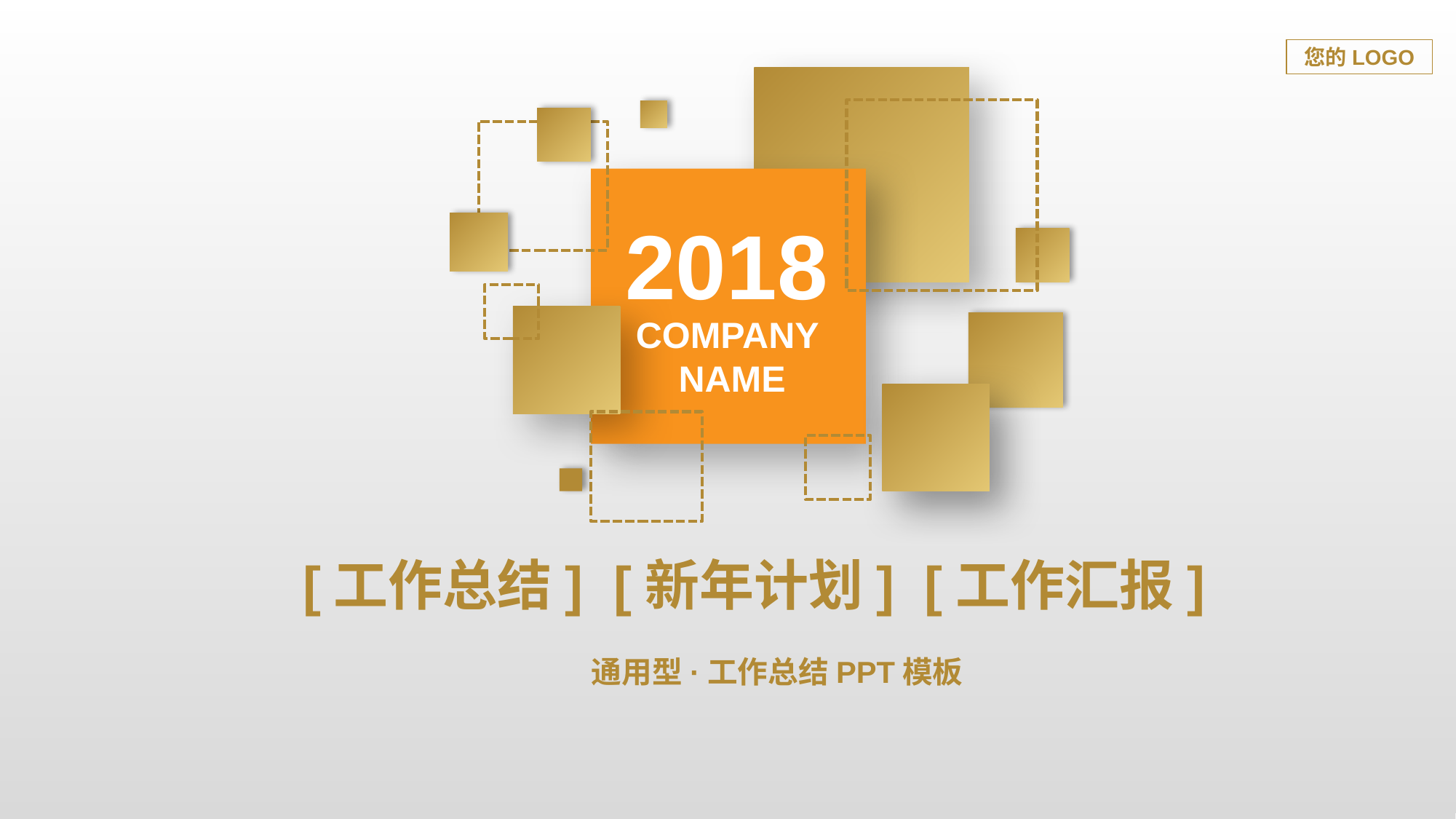

您的LOGO

2018

COMPANY
NAME

[工作总结]  [新年计划]  [工作汇报]
通用型·工作总结PPT模板